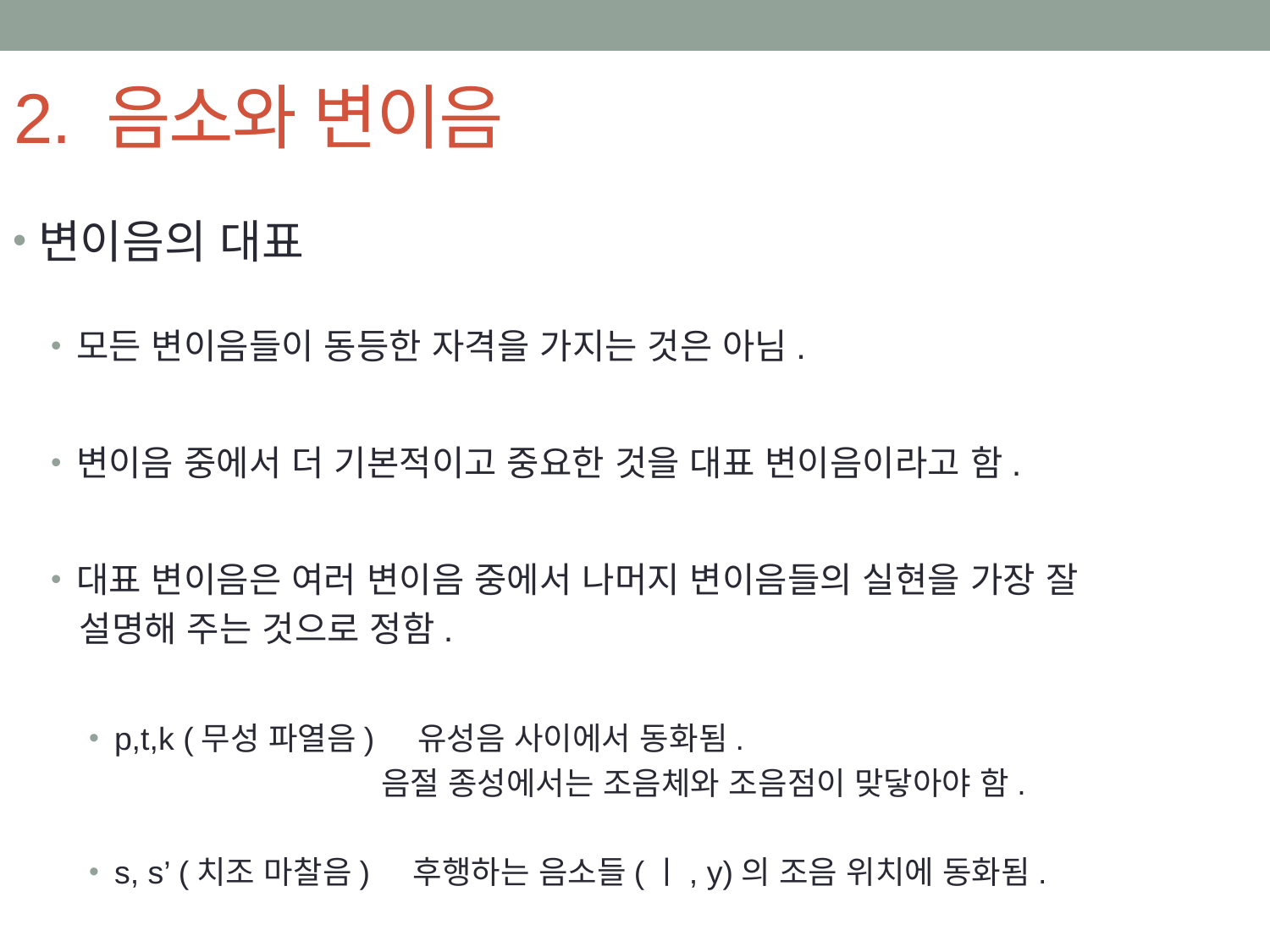

# 2. 음소와 변이음
변이음의 대표

모든 변이음들이 동등한 자격을 가지는 것은 아님.

변이음 중에서 더 기본적이고 중요한 것을 대표 변이음이라고 함.

대표 변이음은 여러 변이음 중에서 나머지 변이음들의 실현을 가장 잘
  설명해 주는 것으로 정함.

p,t,k (무성 파열음)    유성음 사이에서 동화됨.
                                음절 종성에서는 조음체와 조음점이 맞닿아야 함.

s, s’ (치조 마찰음)    후행하는 음소들(ㅣ, y)의 조음 위치에 동화됨.